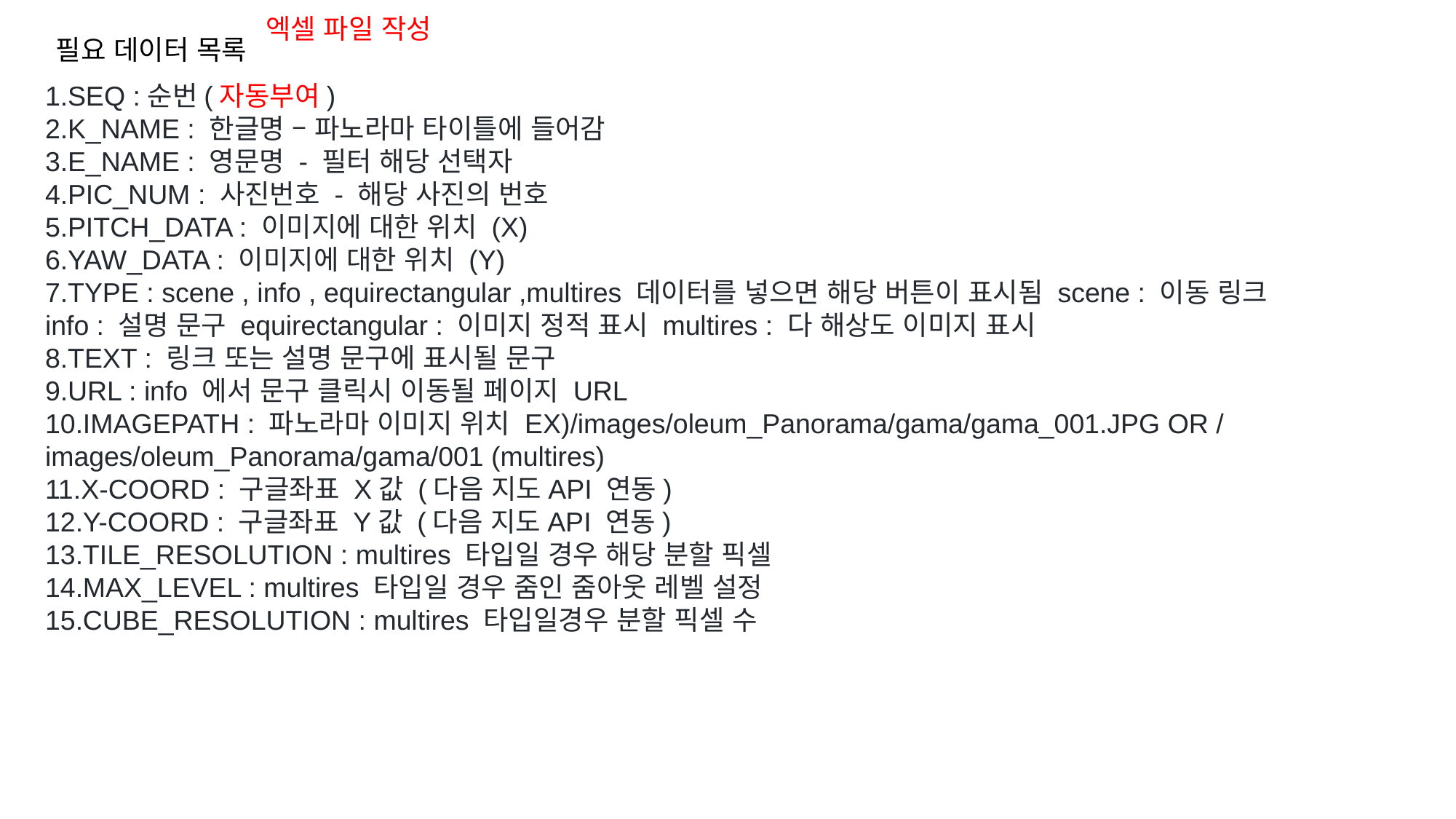

엑셀 파일 작성
필요 데이터 목록
SEQ :순번(자동부여)
K_NAME : 한글명 – 파노라마 타이틀에 들어감
E_NAME : 영문명 - 필터 해당 선택자
PIC_NUM : 사진번호 - 해당 사진의 번호
PITCH_DATA : 이미지에 대한 위치 (X)
YAW_DATA : 이미지에 대한 위치 (Y)
TYPE : scene , info , equirectangular ,multires 데이터를 넣으면 해당 버튼이 표시됨 scene : 이동 링크 info : 설명 문구 equirectangular : 이미지 정적 표시 multires : 다 해상도 이미지 표시
TEXT : 링크 또는 설명 문구에 표시될 문구
URL : info 에서 문구 클릭시 이동될 페이지 URL
IMAGEPATH : 파노라마 이미지 위치 EX)/images/oleum_Panorama/gama/gama_001.JPG OR /images/oleum_Panorama/gama/001 (multires)
X-COORD : 구글좌표 X값 (다음 지도API 연동)
Y-COORD : 구글좌표 Y값 (다음 지도API 연동)
TILE_RESOLUTION : multires 타입일 경우 해당 분할 픽셀
MAX_LEVEL : multires 타입일 경우 줌인 줌아웃 레벨 설정
CUBE_RESOLUTION : multires 타입일경우 분할 픽셀 수